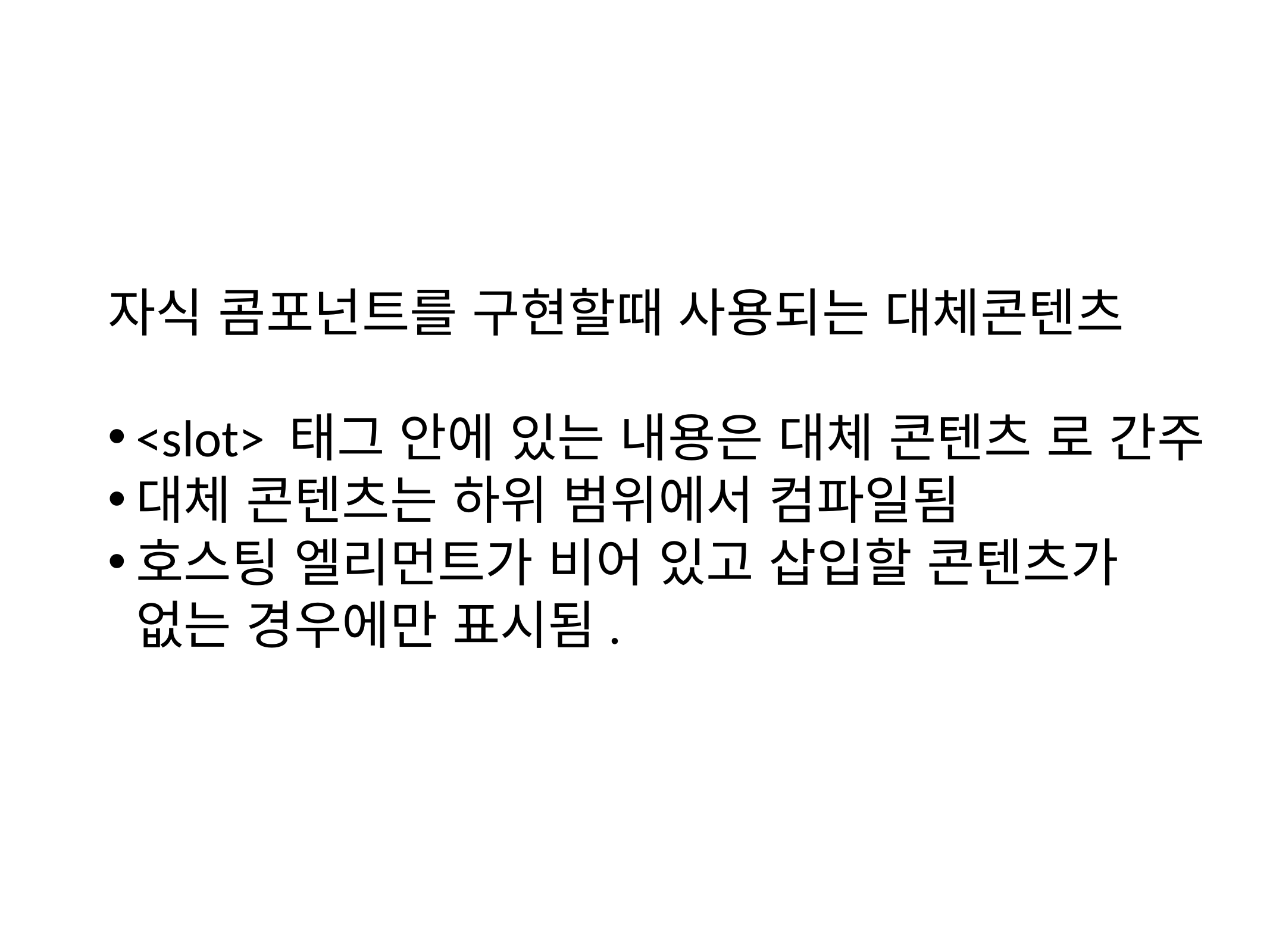

자식 콤포넌트를 구현할때 사용되는 대체콘텐츠

<slot> 태그 안에 있는 내용은 대체 콘텐츠 로 간주
대체 콘텐츠는 하위 범위에서 컴파일됨
호스팅 엘리먼트가 비어 있고 삽입할 콘텐츠가 없는 경우에만 표시됨.